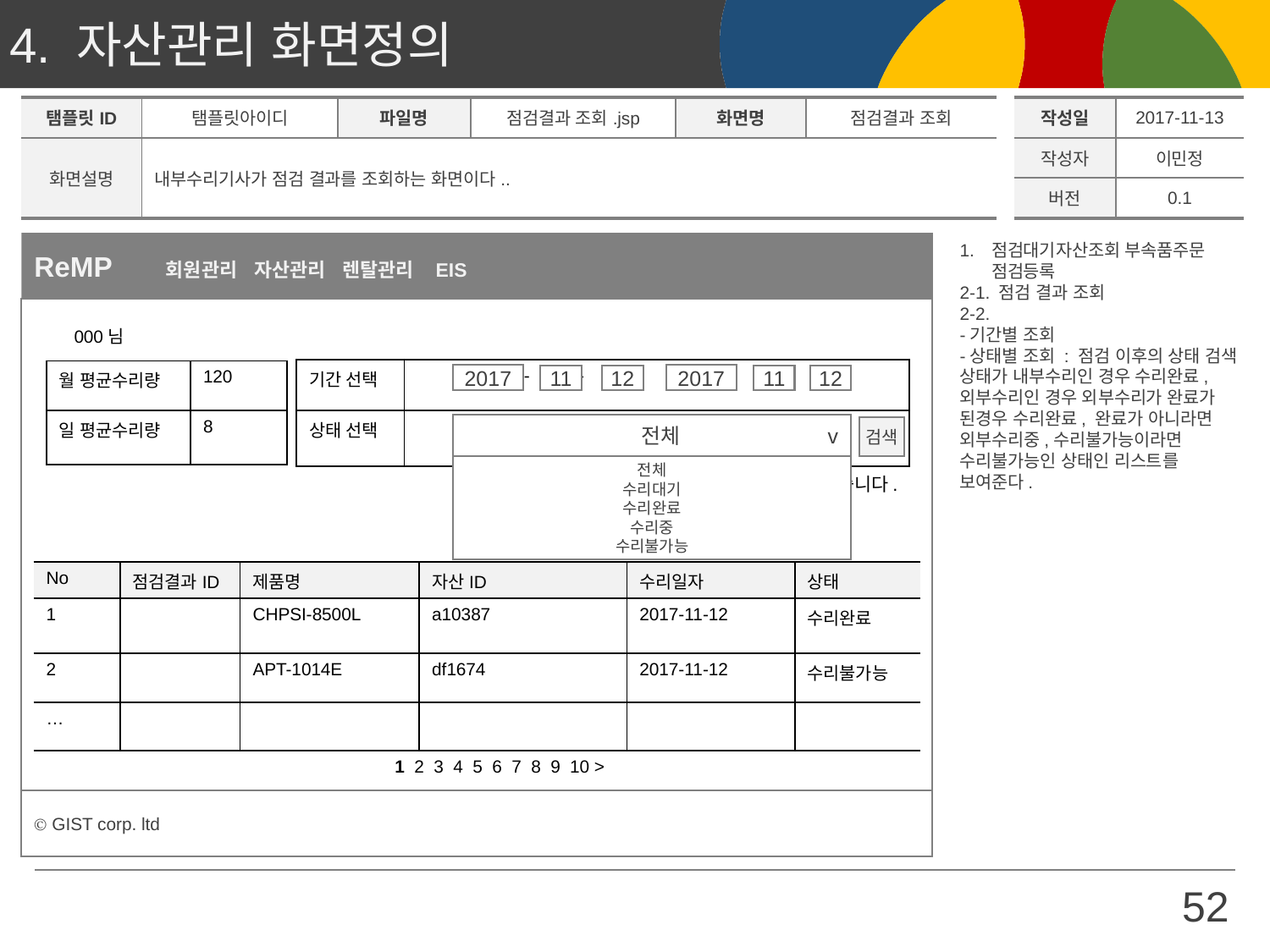

| 탬플릿ID | 탬플릿아이디 | 파일명 | 점검결과 조회.jsp | 화면명 | 점검결과 조회 |  | 작성일 | 2017-11-13 |
| --- | --- | --- | --- | --- | --- | --- | --- | --- |
| 화면설명 | 내부수리기사가 점검 결과를 조회하는 화면이다.. |  |  |  |  |  | 작성자 | 이민정 |
|  |  |  |  |  |  |  | 버전 | 0.1 |
점검대기자산조회 부속품주문 점검등록
2-1. 점검 결과 조회
2-2.
-기간별 조회
-상태별 조회 : 점검 이후의 상태 검색
상태가 내부수리인 경우 수리완료,
외부수리인 경우 외부수리가 완료가 된경우 수리완료, 완료가 아니라면 외부수리중,수리불가능이라면 수리불가능인 상태인 리스트를 보여준다.
ReMP      회원관리   자산관리   렌탈관리   EIS

000님
| 기간 선택 | - - ~ - - |
| --- | --- |
| 상태 선택 |  |
| 월 평균수리량 | 120 |
| --- | --- |
| 일 평균수리량 | 8 |
2017
11
12
2017
11
12
전체                        v
검색
전체
수리대기
수리완료
수리중
수리불가능
000건이 조회되었습니다.
| No | 점검결과ID | 제품명 | 자산ID | 수리일자 | 상태 |
| --- | --- | --- | --- | --- | --- |
| 1 |  | CHPSI-8500L | a10387 | 2017-11-12 | 수리완료 |
| 2 |  | APT-1014E | df1674 | 2017-11-12 | 수리불가능 |
| … |  |  |  |  |  |
1  2  3  4  5  6  7  8  9  10 >
Ⓒ GIST corp. ltd